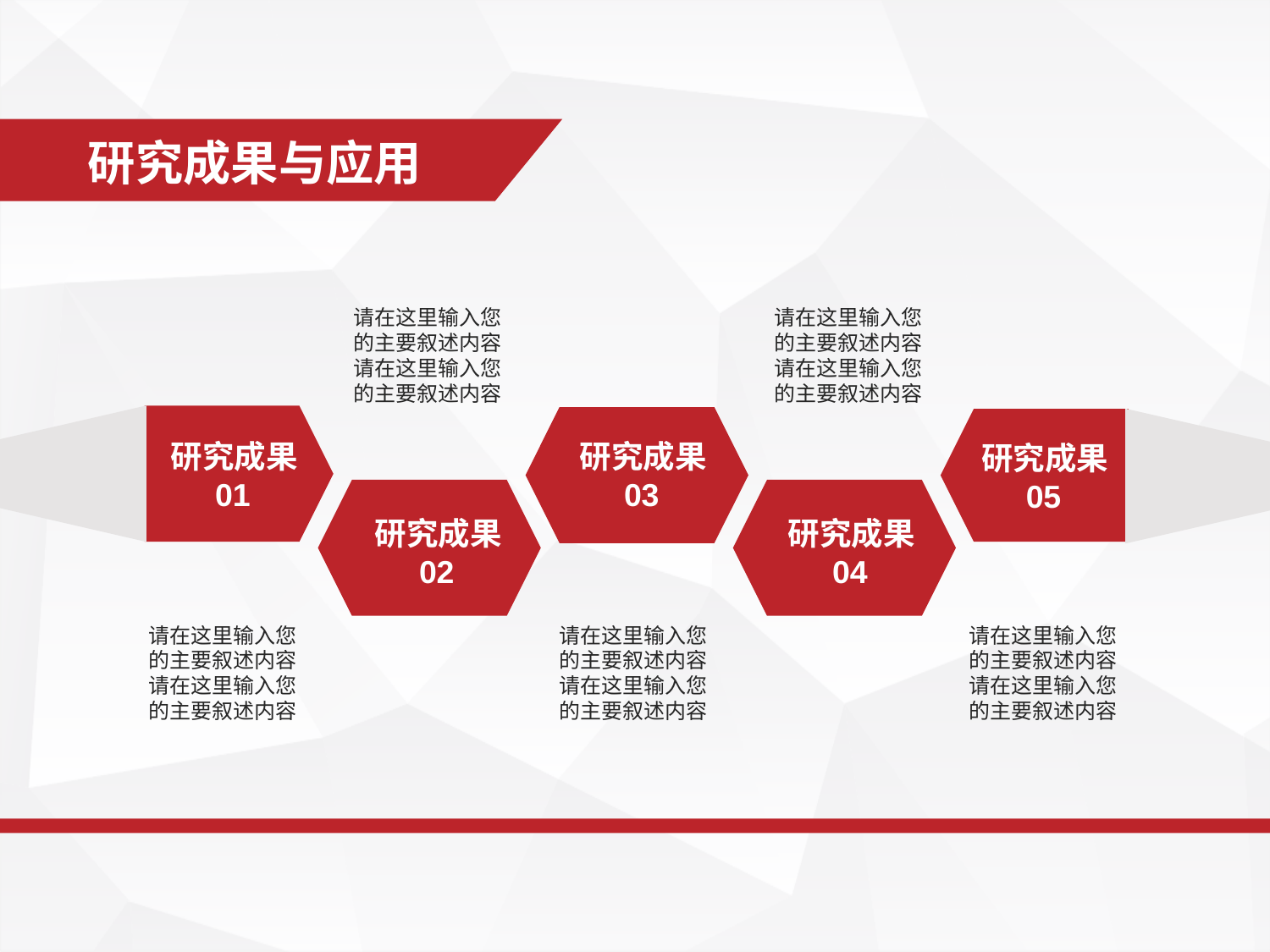

研究成果与应用
请在这里输入您
的主要叙述内容
请在这里输入您
的主要叙述内容

请在这里输入您
的主要叙述内容
请在这里输入您
的主要叙述内容

研究成果
     01

研究成果
     03

研究成果
     05

研究成果
     02

研究成果
     04
请在这里输入您
的主要叙述内容
请在这里输入您
的主要叙述内容

请在这里输入您
的主要叙述内容
请在这里输入您
的主要叙述内容

请在这里输入您
的主要叙述内容
请在这里输入您
的主要叙述内容